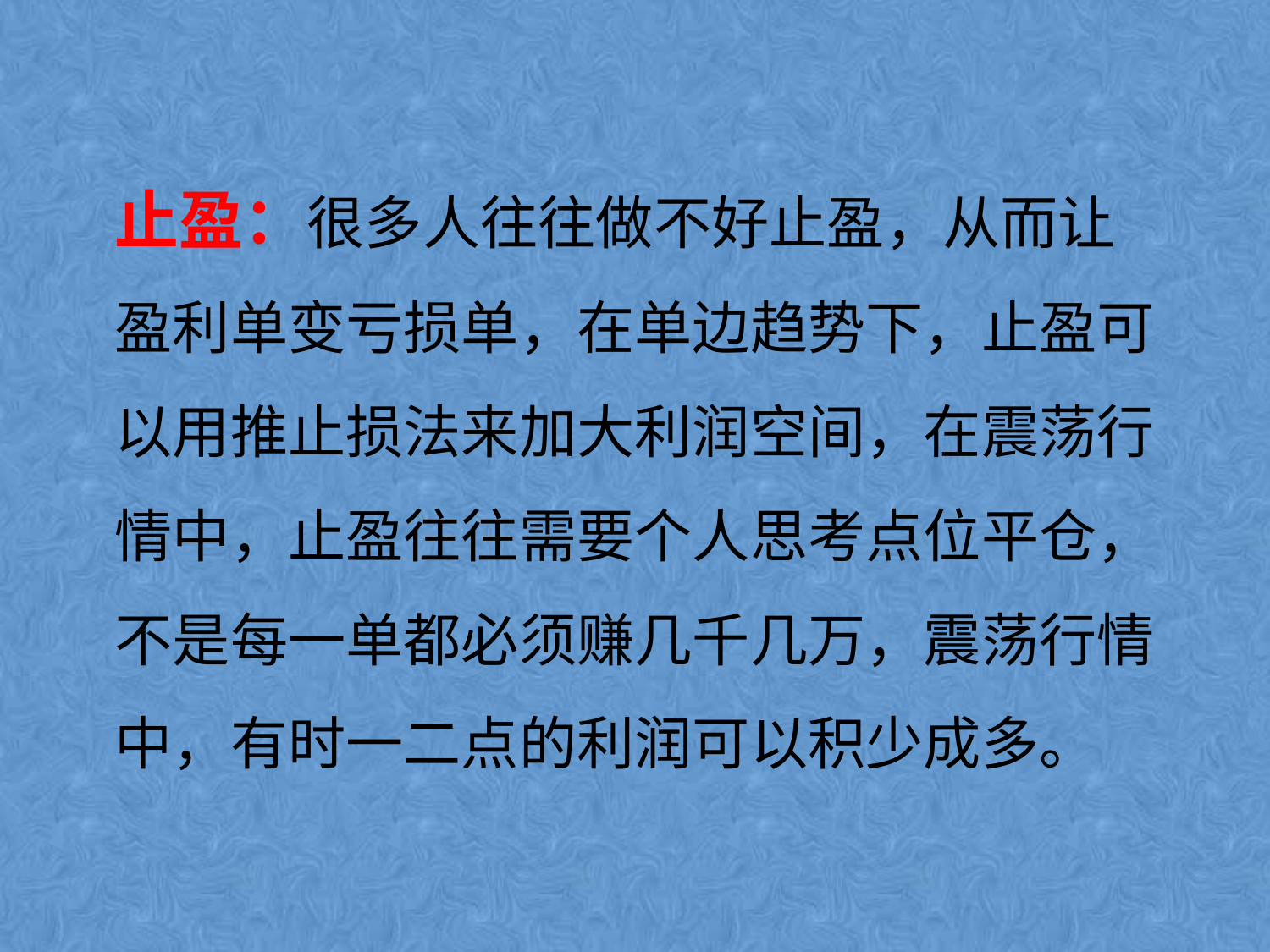

止盈：很多人往往做不好止盈，从而让盈利单变亏损单，在单边趋势下，止盈可以用推止损法来加大利润空间，在震荡行情中，止盈往往需要个人思考点位平仓，不是每一单都必须赚几千几万，震荡行情中，有时一二点的利润可以积少成多。